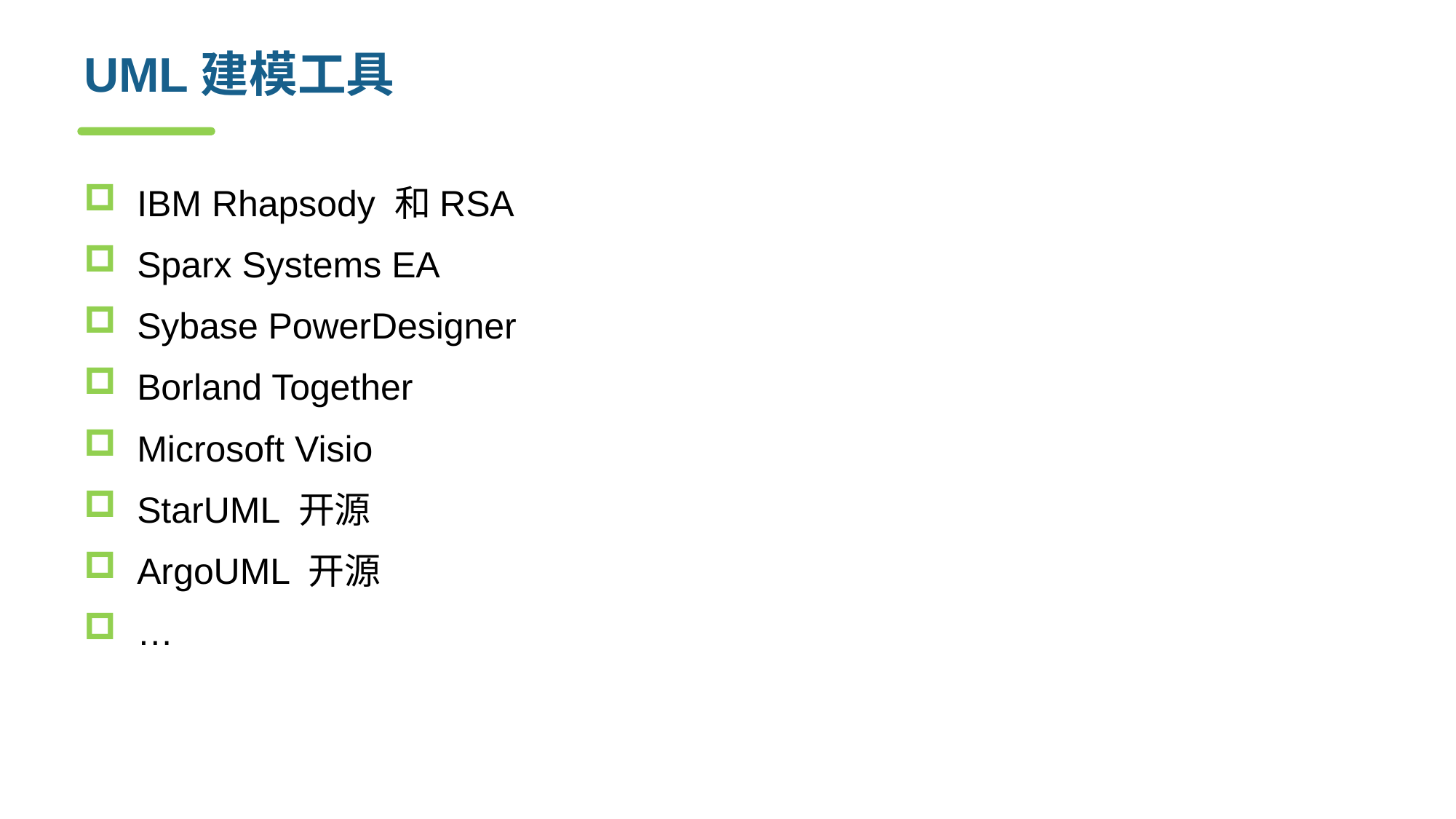

# UML建模工具
IBM Rhapsody 和RSA
Sparx Systems EA
Sybase PowerDesigner
Borland Together
Microsoft Visio
StarUML 开源
ArgoUML 开源
…

41